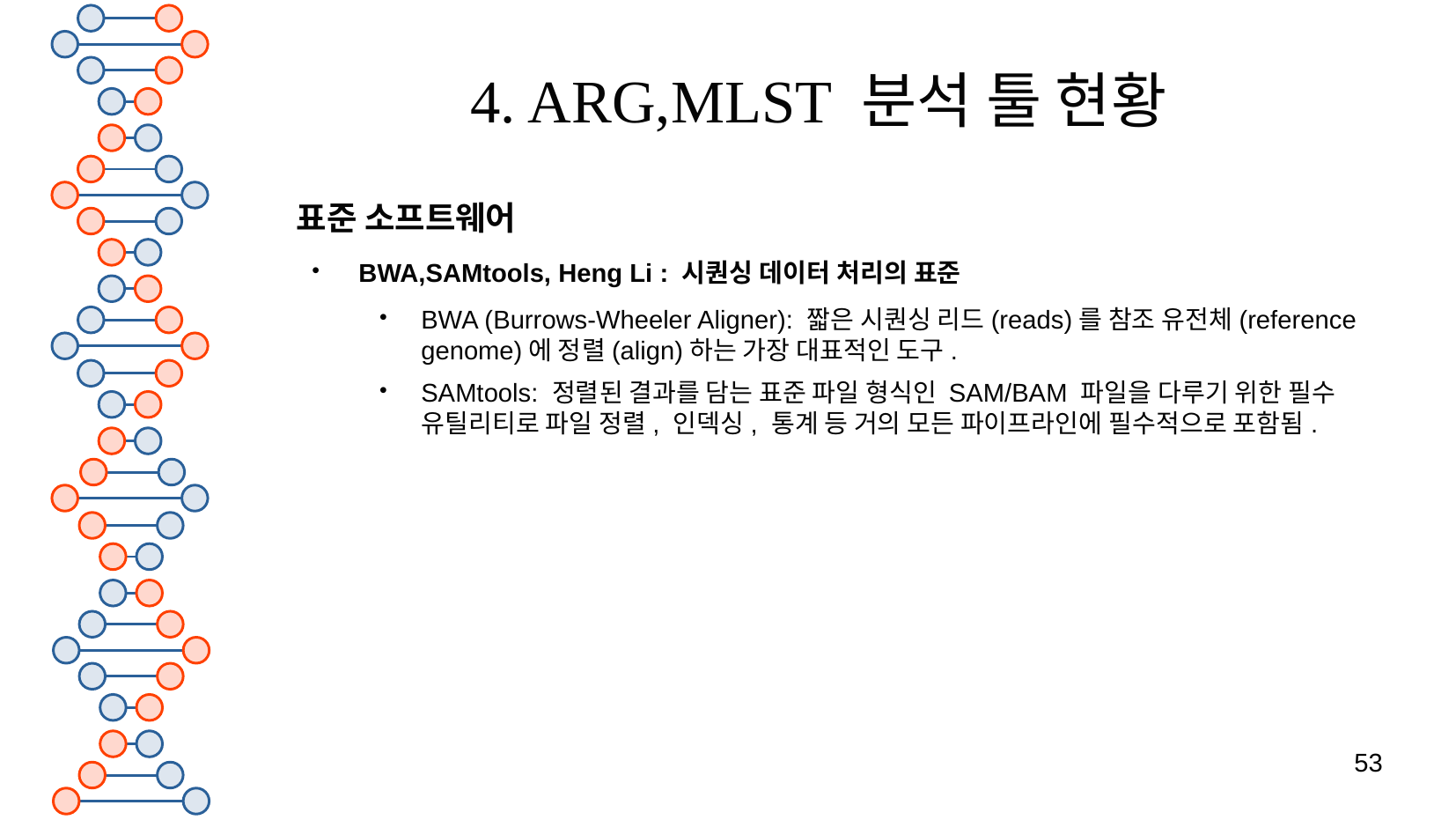

# 4. ARG,MLST 분석 툴 현황
표준 소프트웨어
BWA,SAMtools, Heng Li : 시퀀싱 데이터 처리의 표준
BWA (Burrows-Wheeler Aligner): 짧은 시퀀싱 리드(reads)를 참조 유전체(reference genome)에 정렬(align)하는 가장 대표적인 도구.
SAMtools: 정렬된 결과를 담는 표준 파일 형식인 SAM/BAM 파일을 다루기 위한 필수 유틸리티로 파일 정렬, 인덱싱, 통계 등 거의 모든 파이프라인에 필수적으로 포함됨.
53